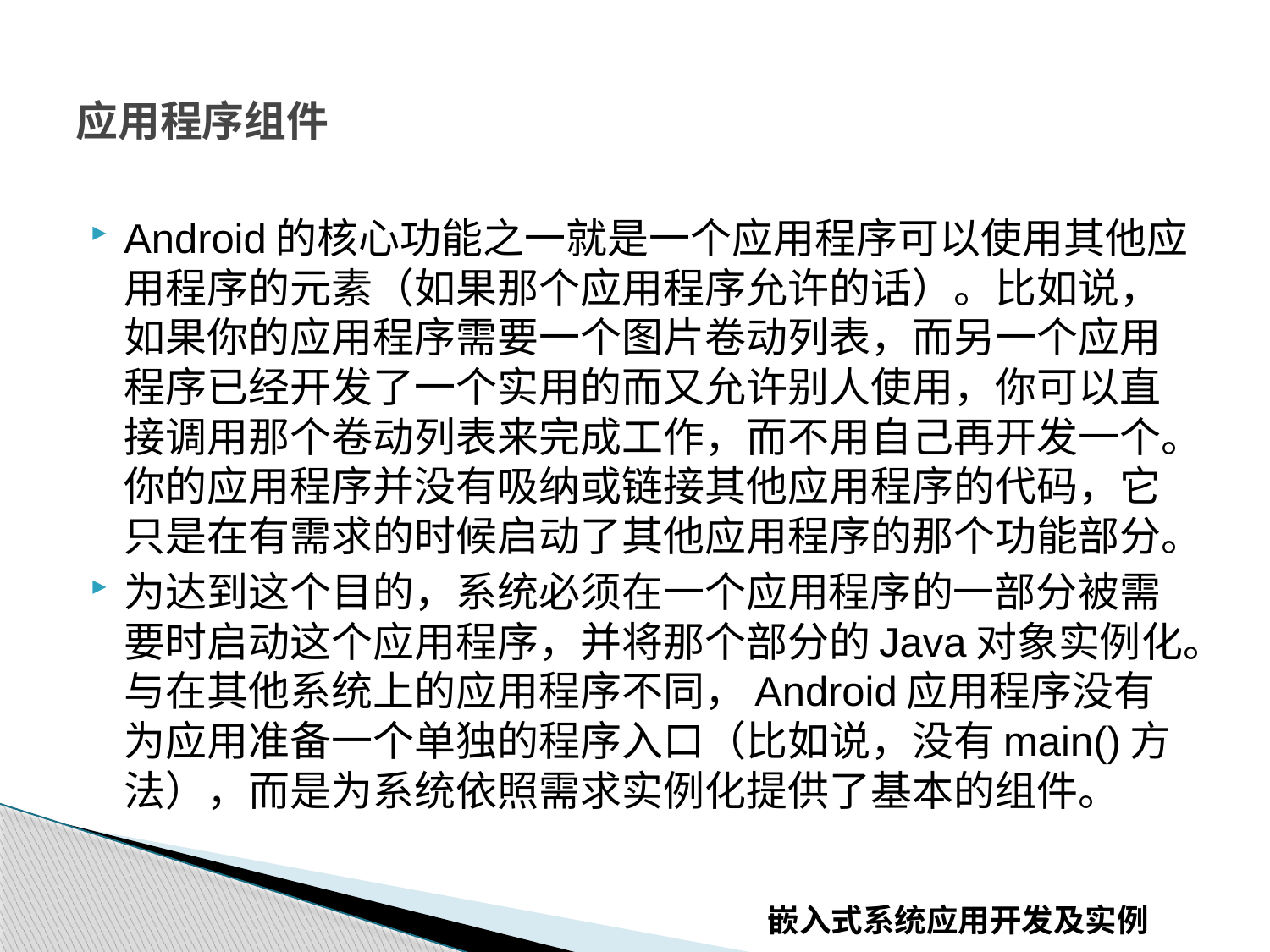

# 应用程序组件
Android的核心功能之一就是一个应用程序可以使用其他应用程序的元素（如果那个应用程序允许的话）。比如说，如果你的应用程序需要一个图片卷动列表，而另一个应用程序已经开发了一个实用的而又允许别人使用，你可以直接调用那个卷动列表来完成工作，而不用自己再开发一个。你的应用程序并没有吸纳或链接其他应用程序的代码，它只是在有需求的时候启动了其他应用程序的那个功能部分。
为达到这个目的，系统必须在一个应用程序的一部分被需要时启动这个应用程序，并将那个部分的Java对象实例化。与在其他系统上的应用程序不同，Android应用程序没有为应用准备一个单独的程序入口（比如说，没有main()方法），而是为系统依照需求实例化提供了基本的组件。

嵌入式系统应用开发及实例